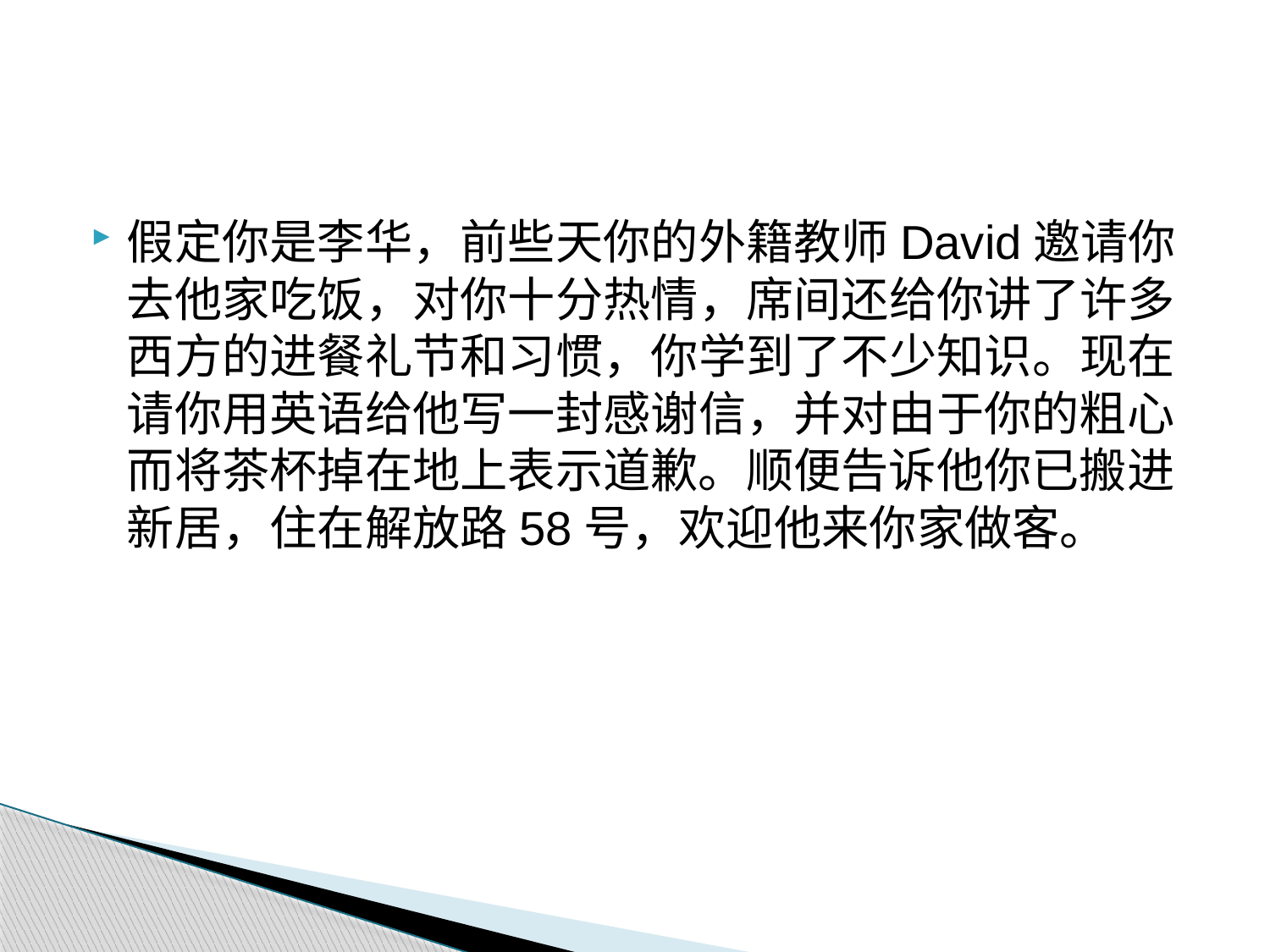

#
假定你是李华，前些天你的外籍教师David邀请你去他家吃饭，对你十分热情，席间还给你讲了许多西方的进餐礼节和习惯，你学到了不少知识。现在请你用英语给他写一封感谢信，并对由于你的粗心而将茶杯掉在地上表示道歉。顺便告诉他你已搬进新居，住在解放路58号，欢迎他来你家做客。